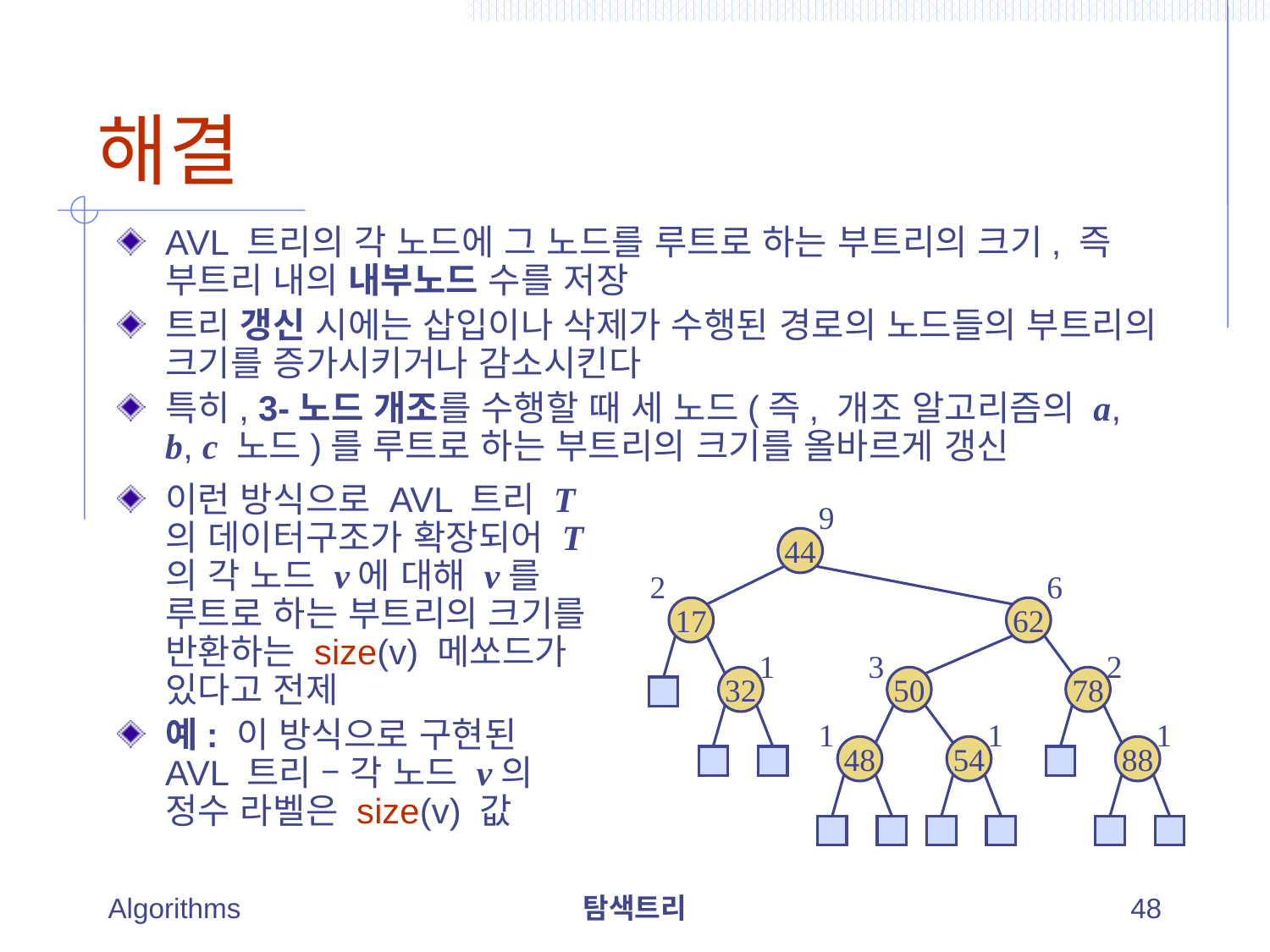

# 해결
AVL 트리의 각 노드에 그 노드를 루트로 하는 부트리의 크기, 즉 부트리 내의 내부노드 수를 저장
트리 갱신 시에는 삽입이나 삭제가 수행된 경로의 노드들의 부트리의 크기를 증가시키거나 감소시킨다
특히, 3-노드 개조를 수행할 때 세 노드(즉, 개조 알고리즘의 a, b, c 노드)를 루트로 하는 부트리의 크기를 올바르게 갱신
이런 방식으로 AVL 트리 T의 데이터구조가 확장되어 T의 각 노드 v에 대해 v를 루트로 하는 부트리의 크기를 반환하는 size(v) 메쏘드가 있다고 전제
예: 이 방식으로 구현된 AVL 트리 – 각 노드 v의 정수 라벨은 size(v) 값
9
44
2
6
17
62
1
3
2
32
50
78

1
1
1
48
54
88

Algorithms
탐색트리
48